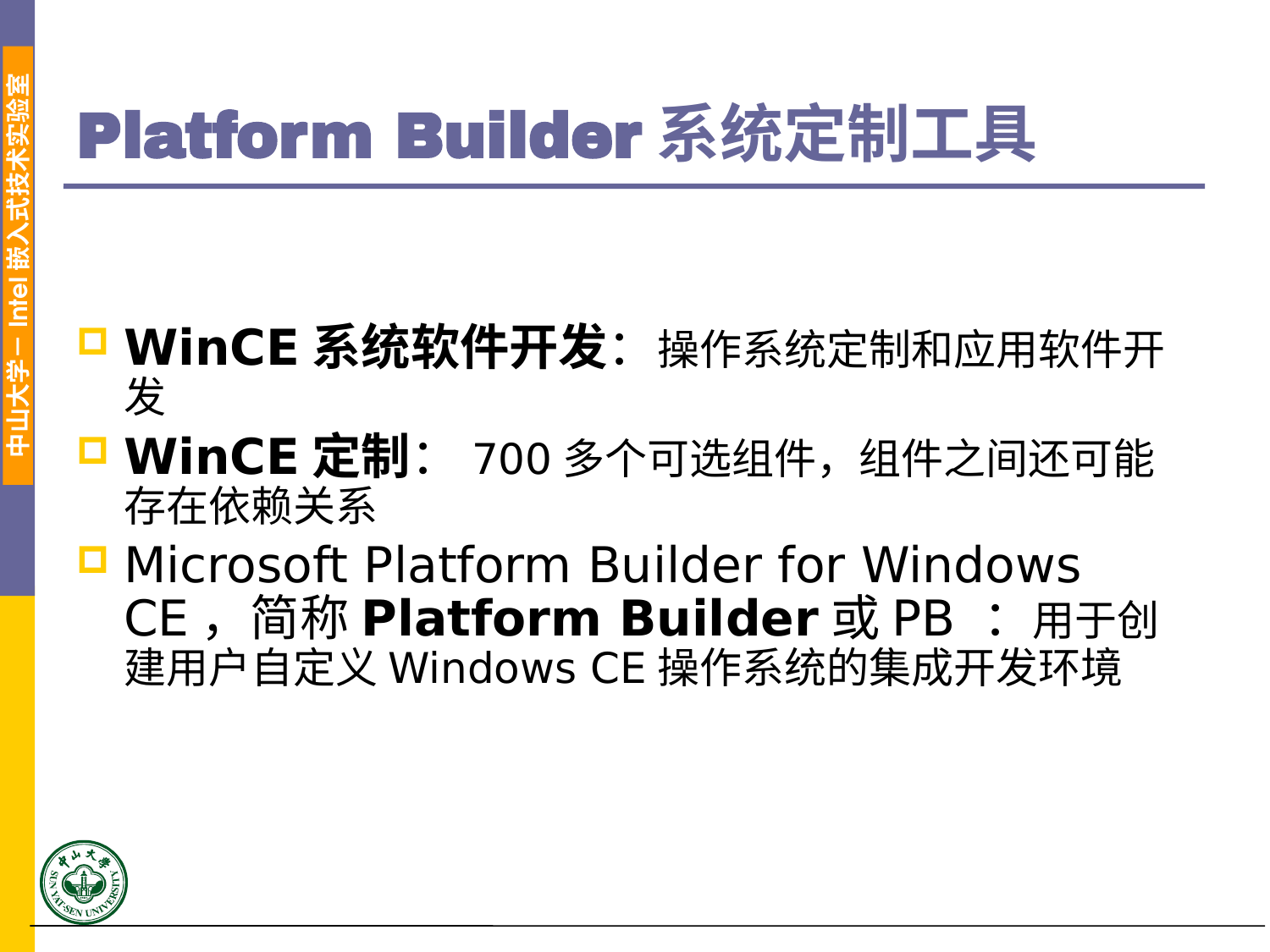

# Platform Builder系统定制工具
WinCE系统软件开发：操作系统定制和应用软件开发
WinCE定制：700多个可选组件，组件之间还可能存在依赖关系
Microsoft Platform Builder for Windows CE，简称Platform Builder或PB ：用于创建用户自定义Windows CE操作系统的集成开发环境